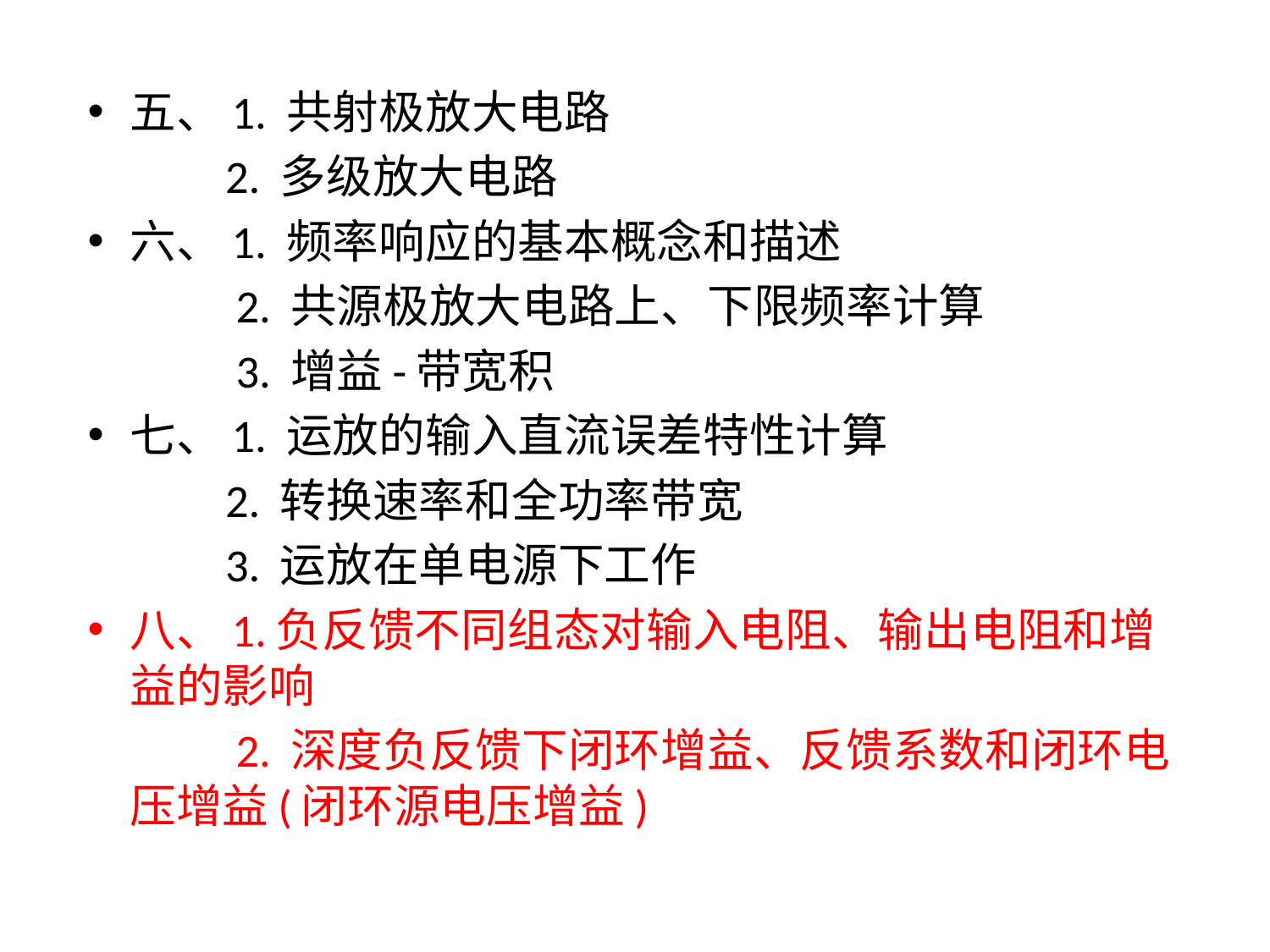

五、1. 共射极放大电路
             2. 多级放大电路
六、1. 频率响应的基本概念和描述
              2. 共源极放大电路上、下限频率计算
              3. 增益-带宽积
七、1. 运放的输入直流误差特性计算
             2. 转换速率和全功率带宽
             3. 运放在单电源下工作
八、1.负反馈不同组态对输入电阻、输出电阻和增益的影响
              2. 深度负反馈下闭环增益、反馈系数和闭环电压增益(闭环源电压增益)